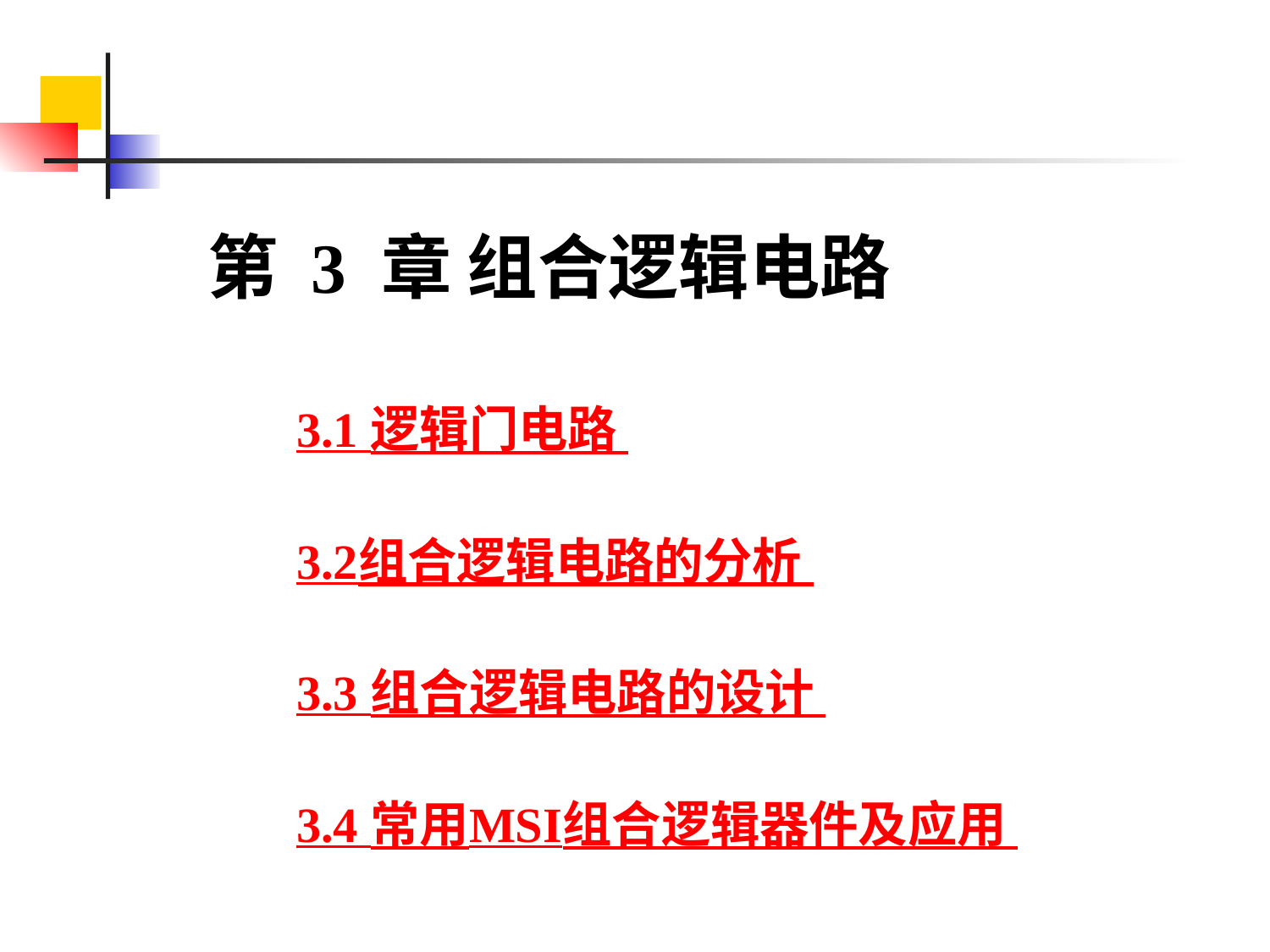

第 3 章 组合逻辑电路
3.1 逻辑门电路
3.2组合逻辑电路的分析
3.3 组合逻辑电路的设计
3.4 常用MSI组合逻辑器件及应用